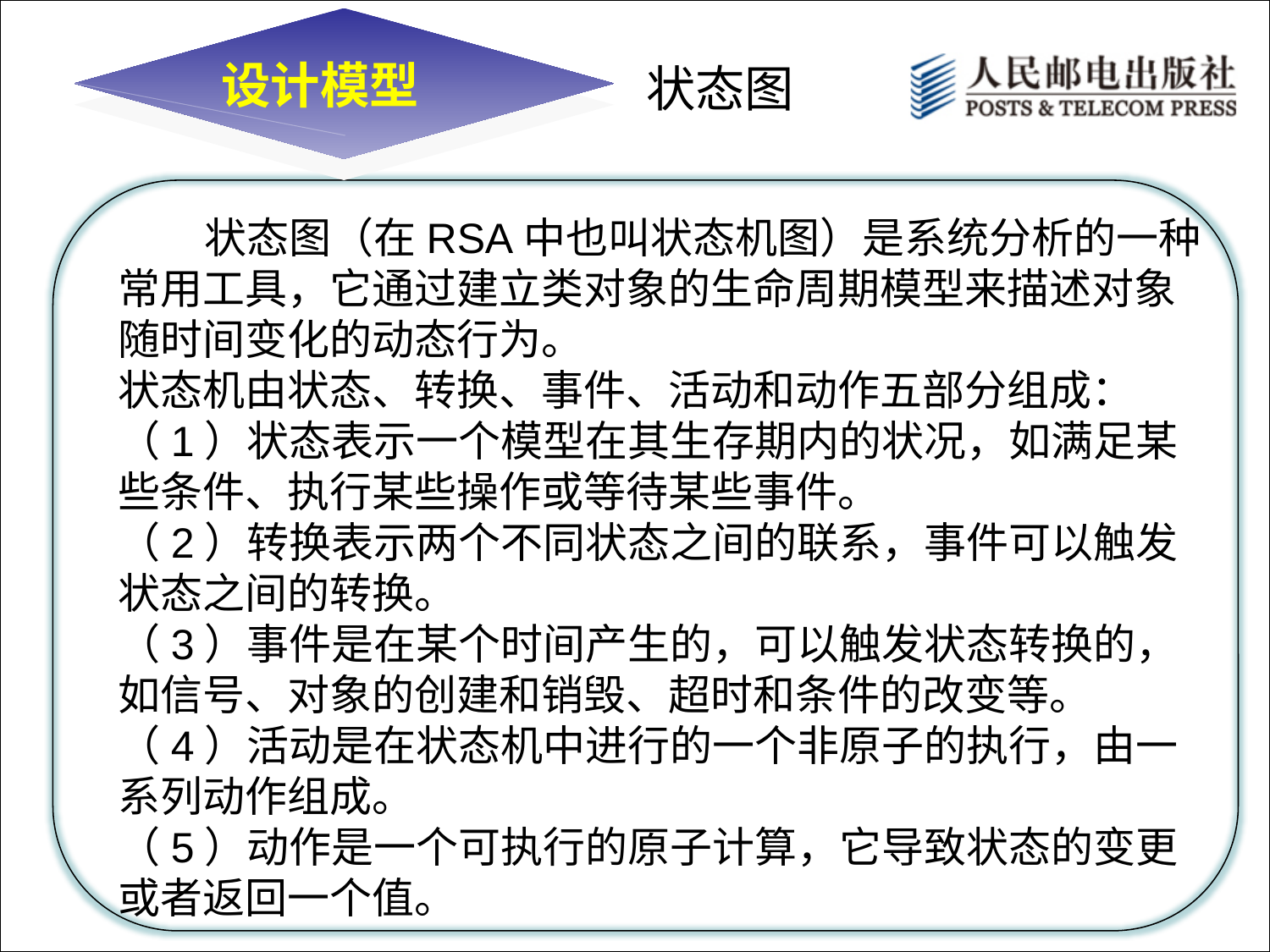

设计模型

状态图

        状态图（在RSA中也叫状态机图）是系统分析的一种常用工具，它通过建立类对象的生命周期模型来描述对象随时间变化的动态行为。
状态机由状态、转换、事件、活动和动作五部分组成：
（1）状态表示一个模型在其生存期内的状况，如满足某些条件、执行某些操作或等待某些事件。
（2）转换表示两个不同状态之间的联系，事件可以触发状态之间的转换。
（3）事件是在某个时间产生的，可以触发状态转换的，如信号、对象的创建和销毁、超时和条件的改变等。
（4）活动是在状态机中进行的一个非原子的执行，由一系列动作组成。
（5）动作是一个可执行的原子计算，它导致状态的变更或者返回一个值。